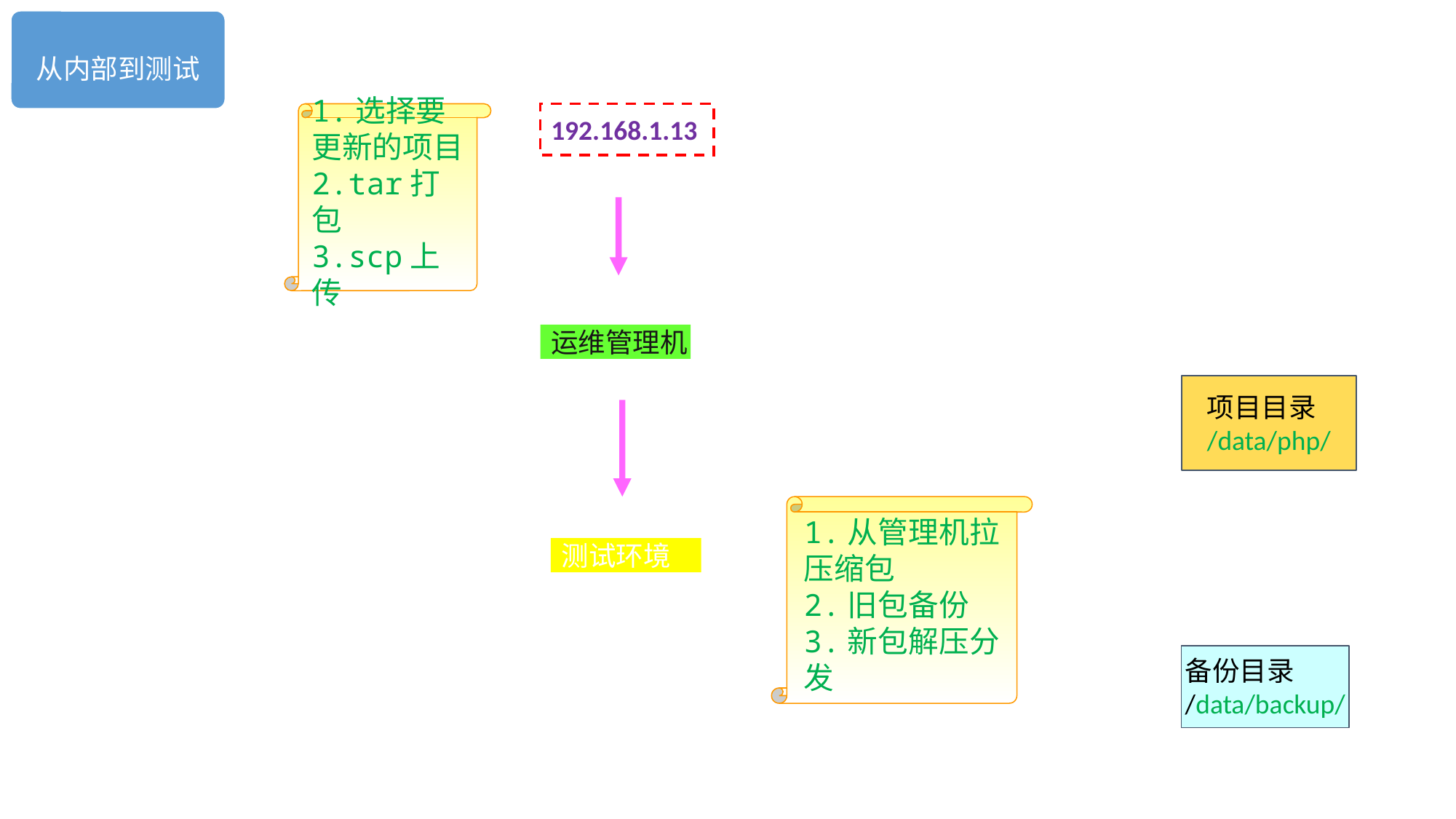

从内部到测试
1.选择要更新的项目
2.tar打包
3.scp上传
192.168.1.13

运维管理机
项目目录
/data/php/

1.从管理机拉压缩包
2.旧包备份
3.新包解压分发
测试环境
备份目录
/data/backup/